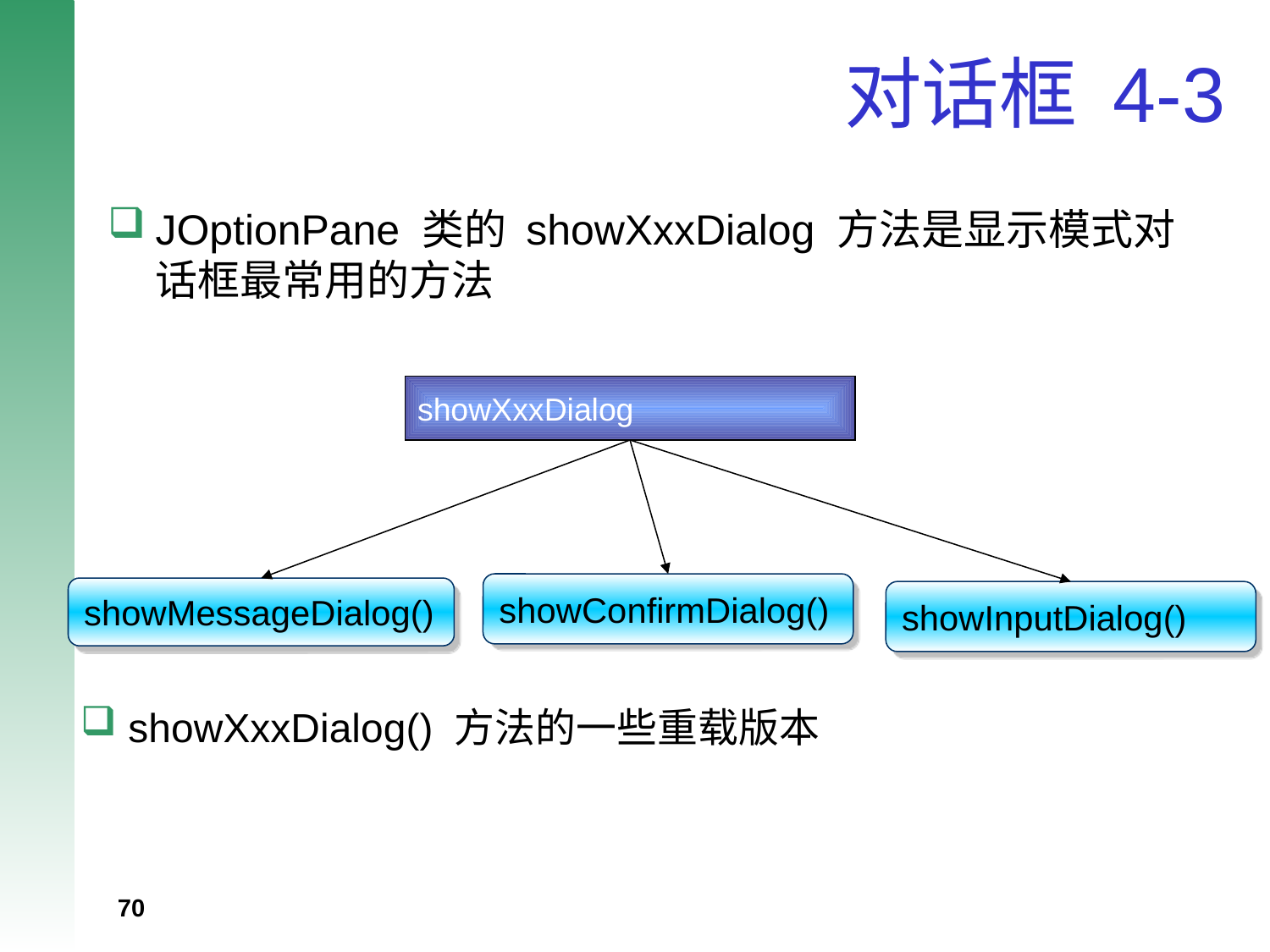

# 对话框 4-3
JOptionPane 类的 showXxxDialog 方法是显示模式对话框最常用的方法
showXxxDialog
showConfirmDialog()
showMessageDialog()
showInputDialog()
showXxxDialog() 方法的一些重载版本
70